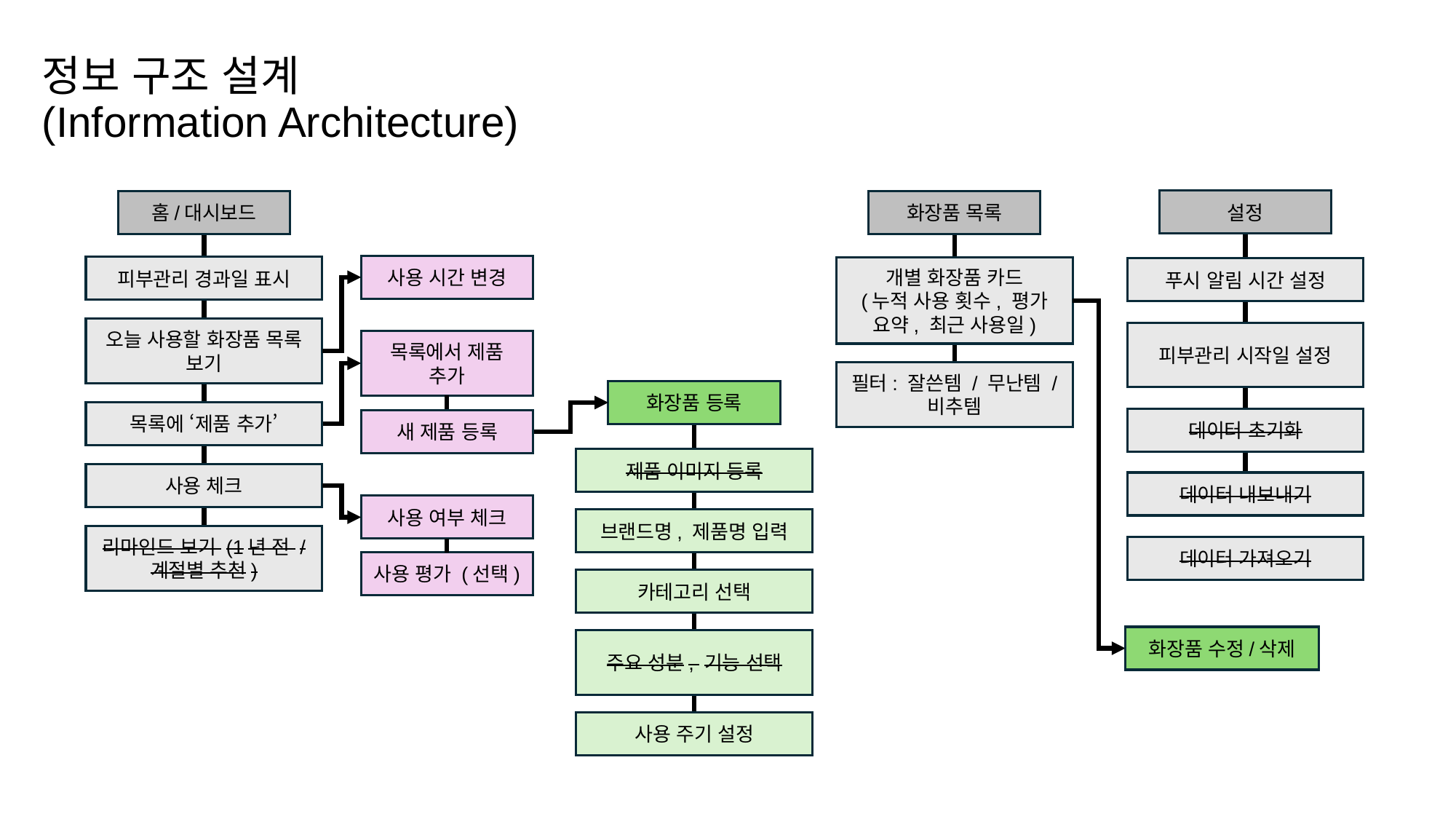

정보 구조 설계
(Information Architecture)
설정
홈/대시보드
화장품 목록
사용 시간 변경
피부관리 경과일 표시
개별 화장품 카드
(누적 사용 횟수, 평가 요약, 최근 사용일)
푸시 알림 시간 설정
오늘 사용할 화장품 목록 보기
피부관리 시작일 설정
목록에서 제품 추가
필터: 잘쓴템 / 무난템 / 비추템
화장품 등록
목록에 ‘제품 추가’
데이터 초기화
새 제품 등록
제품 이미지 등록
사용 체크
데이터 내보내기
사용 여부 체크
브랜드명, 제품명 입력
리마인드 보기 (1년 전 / 계절별 추천)
데이터 가져오기
사용 평가 (선택)
카테고리 선택
화장품 수정/삭제
주요 성분, 기능 선택
사용 주기 설정